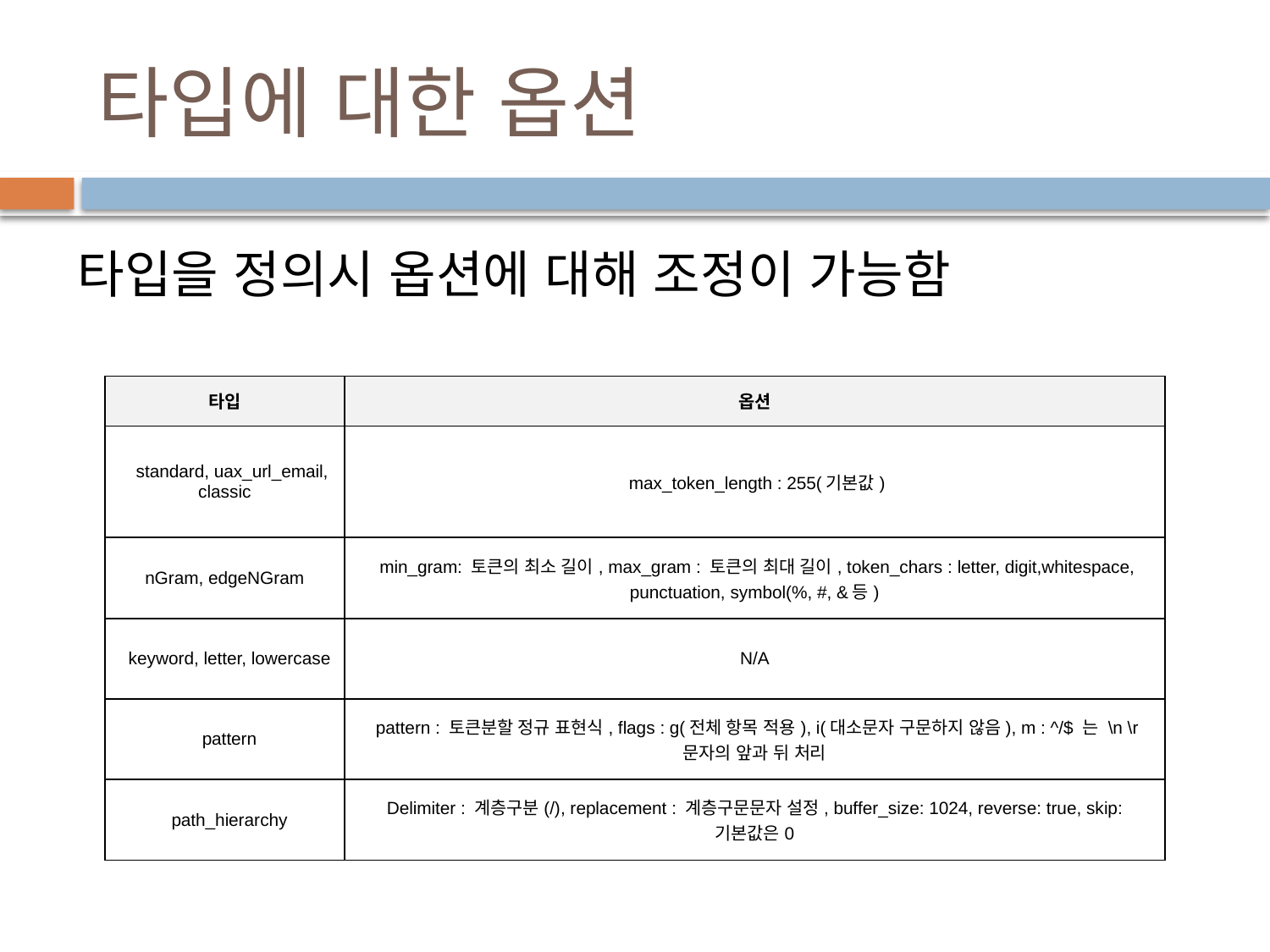

# 타입에 대한 옵션
타입을 정의시 옵션에 대해 조정이 가능함
| 타입 | 옵션 |
| --- | --- |
| standard, uax\_url\_email, classic | max\_token\_length : 255(기본값) |
| nGram, edgeNGram | min\_gram: 토큰의 최소 길이, max\_gram : 토큰의 최대 길이, token\_chars : letter, digit,whitespace, punctuation, symbol(%, #, &등) |
| keyword, letter, lowercase | N/A |
| pattern | pattern : 토큰분할 정규 표현식, flags : g(전체 항목 적용), i(대소문자 구문하지 않음), m : ^/$ 는 \n \r 문자의 앞과 뒤 처리 |
| path\_hierarchy | Delimiter : 계층구분(/), replacement : 계층구문문자 설정, buffer\_size: 1024, reverse: true, skip: 기본값은0 |